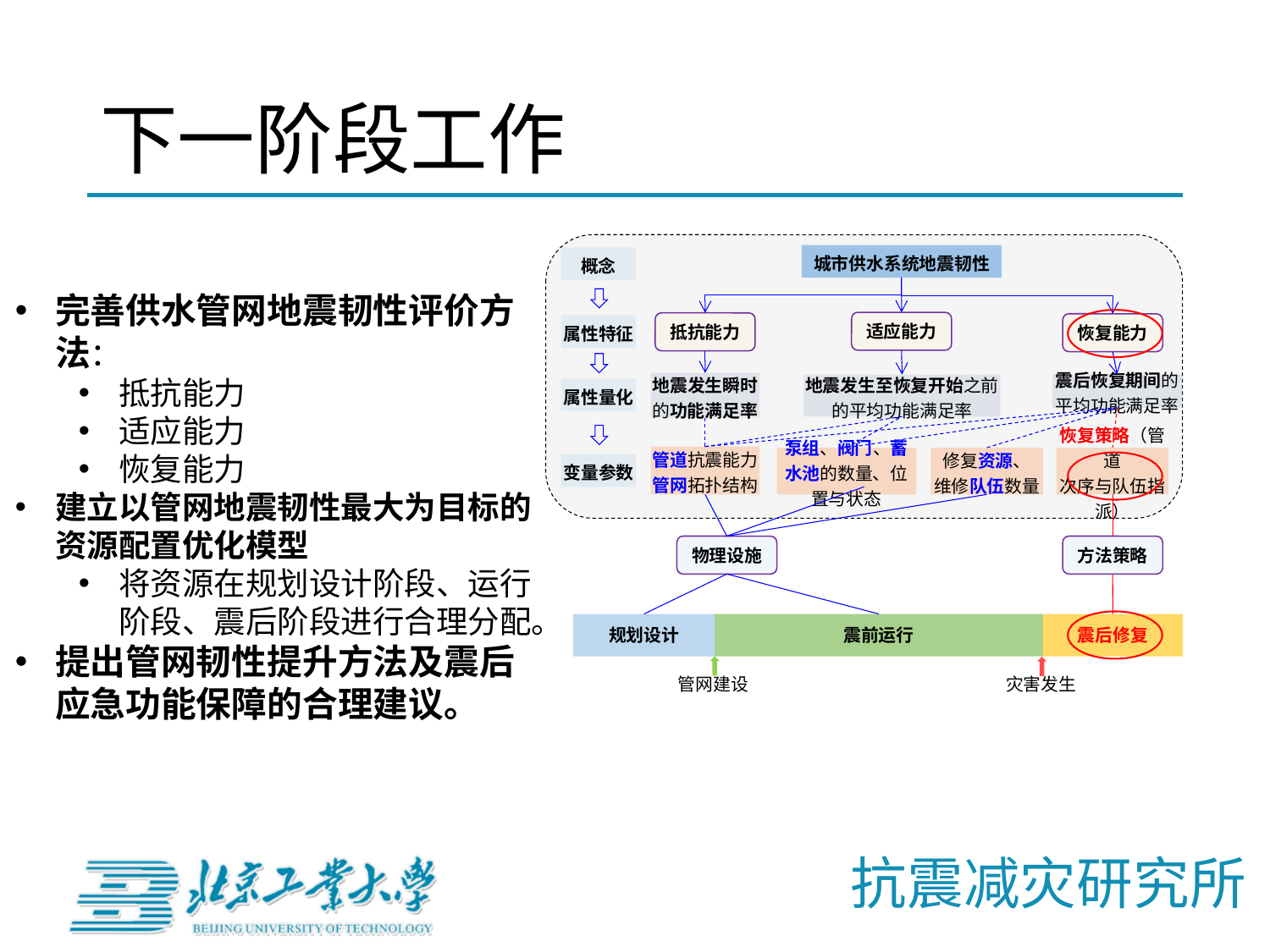

# 下一阶段工作

城市供水系统地震韧性
概念

适应能力
抵抗能力
恢复能力
属性特征

地震发生瞬时的功能满足率
震后恢复期间的平均功能满足率
地震发生至恢复开始之前的平均功能满足率
属性量化

管道抗震能力
管网拓扑结构
泵组、阀门、蓄水池的数量、位置与状态
修复资源、
维修队伍数量
恢复策略（管道
次序与队伍指派）

变量参数
物理设施
方法策略

震前运行
震后修复
规划设计

管网建设
灾害发生
完善供水管网地震韧性评价方法：
抵抗能力
适应能力
恢复能力
建立以管网地震韧性最大为目标的资源配置优化模型
将资源在规划设计阶段、运行阶段、震后阶段进行合理分配。
提出管网韧性提升方法及震后应急功能保障的合理建议。